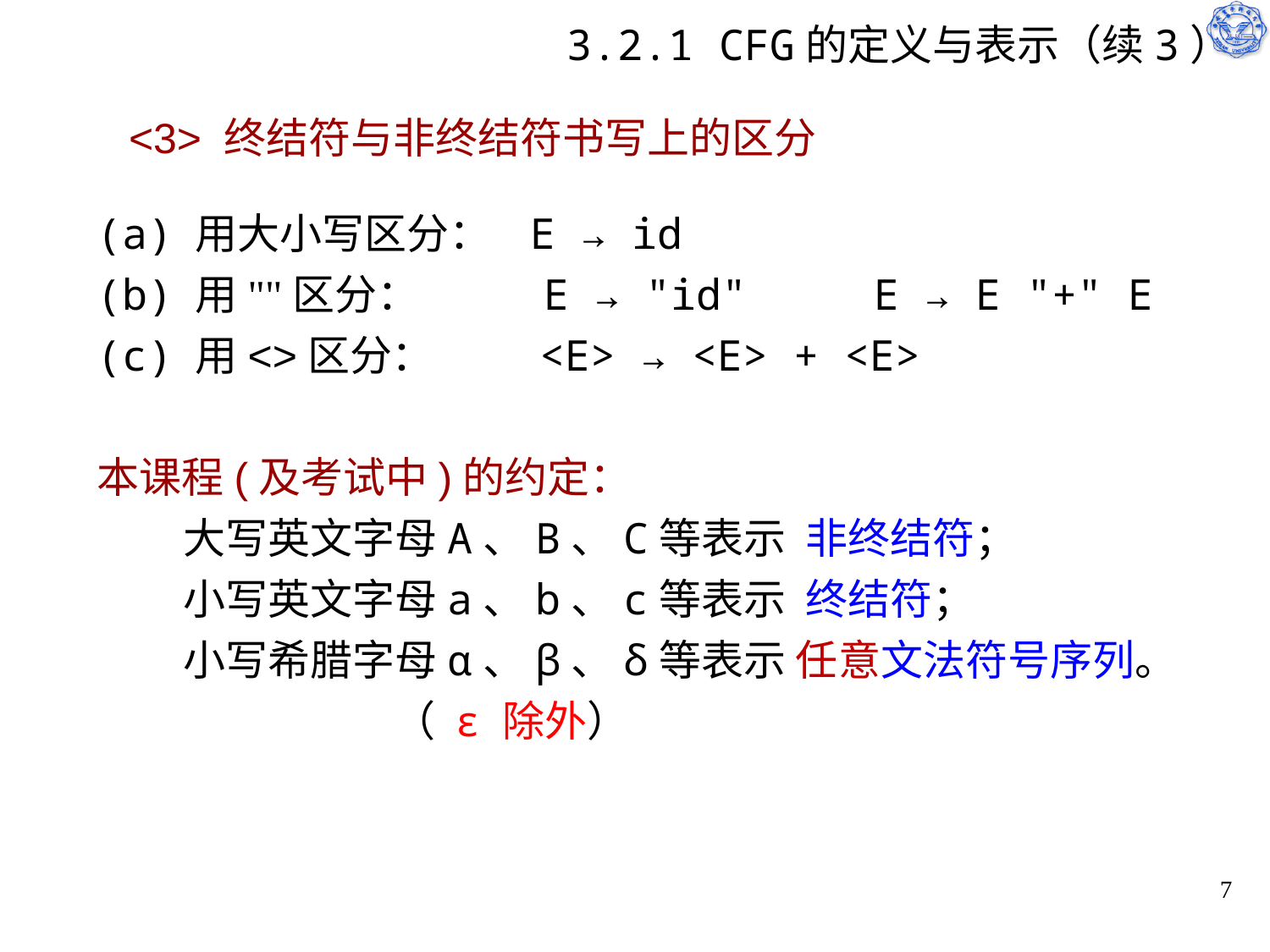

# 3.2.1 CFG的定义与表示（续3）
<3> 终结符与非终结符书写上的区分
(a) 用大小写区分：   E → id
(b) 用""区分：            E → "id"     E → E "+" E
(c) 用<>区分：          <E> → <E> + <E>

本课程(及考试中)的约定：
        大写英文字母A、B、C等表示  非终结符；
        小写英文字母a、b、c等表示  终结符；
        小写希腊字母α、β、δ等表示 任意文法符号序列。
                              （ ε 除外）
7